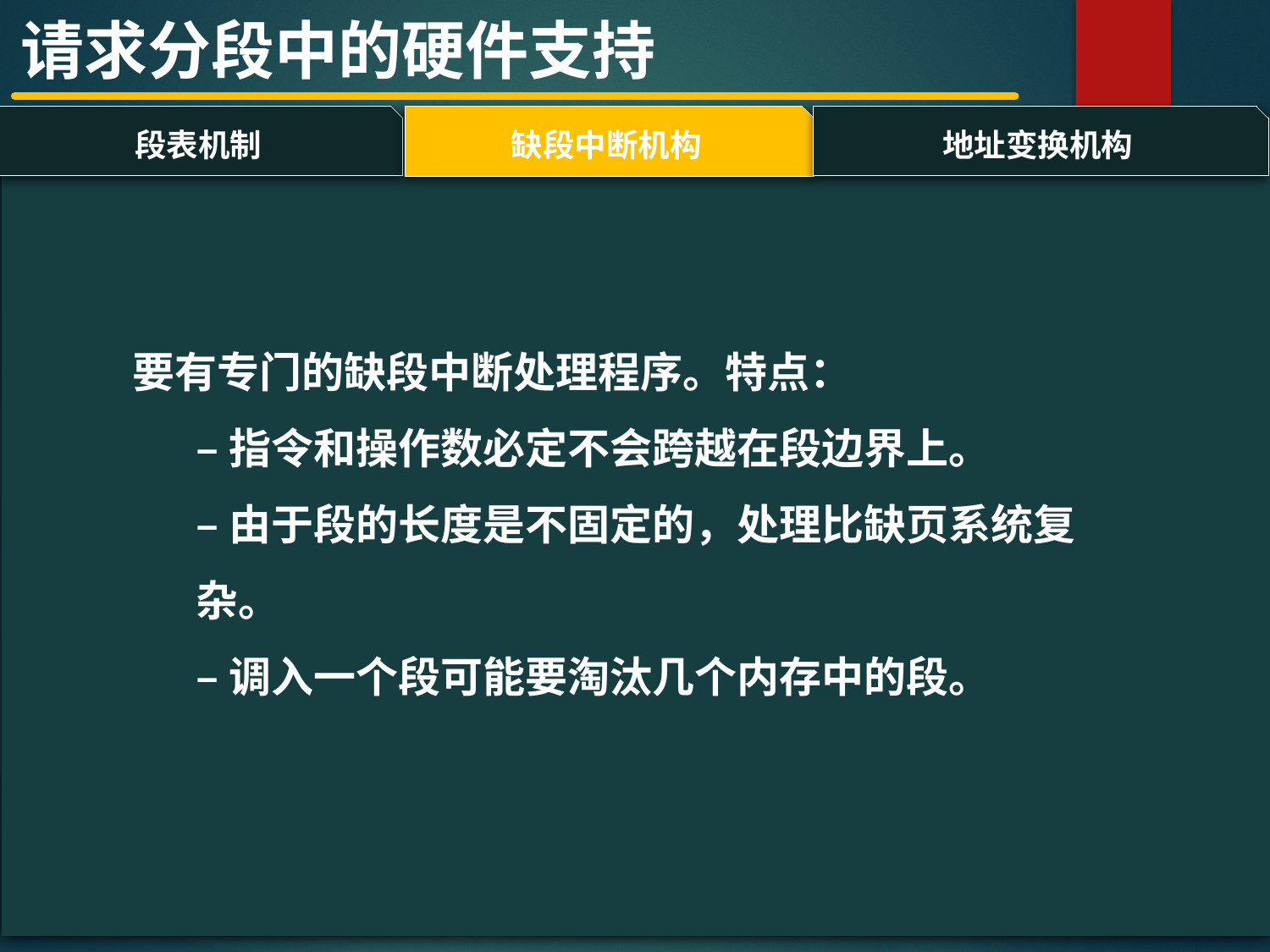

请求分段中的硬件支持
段表机制
地址变换机构
缺段中断机构
#
要有专门的缺段中断处理程序。特点：
–指令和操作数必定不会跨越在段边界上。
–由于段的长度是不固定的，处理比缺页系统复杂。
–调入一个段可能要淘汰几个内存中的段。